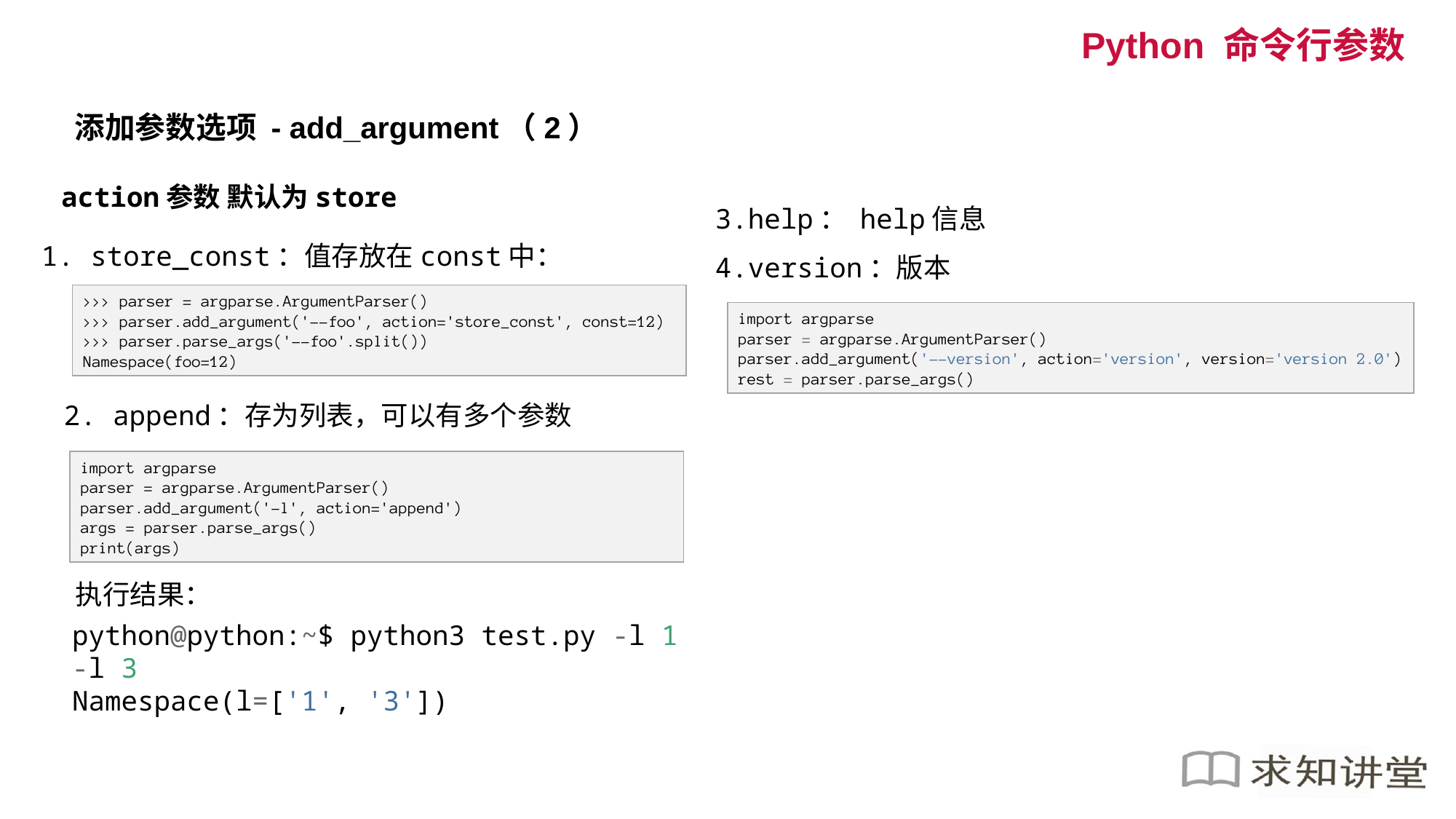

Python 命令行参数
添加参数选项 - add_argument（2）

action参数 默认为store
3.help： help信息
4.version：版本
1. store_const：值存放在const中：

>>> parser = argparse.ArgumentParser()
>>> parser.add_argument('--foo', action='store_const', const=12)
>>> parser.parse_args('--foo'.split())
Namespace(foo=12)
import argparse
parser = argparse.ArgumentParser()
parser.add_argument('--version', action='version', version='version 2.0')
rest = parser.parse_args()
2. append：存为列表，可以有多个参数
import argparse
parser = argparse.ArgumentParser()
parser.add_argument('-l', action='append')
args = parser.parse_args()
print(args)

执行结果：
python@python:~$ python3 test.py -l 1 -l 3
Namespace(l=['1', '3'])